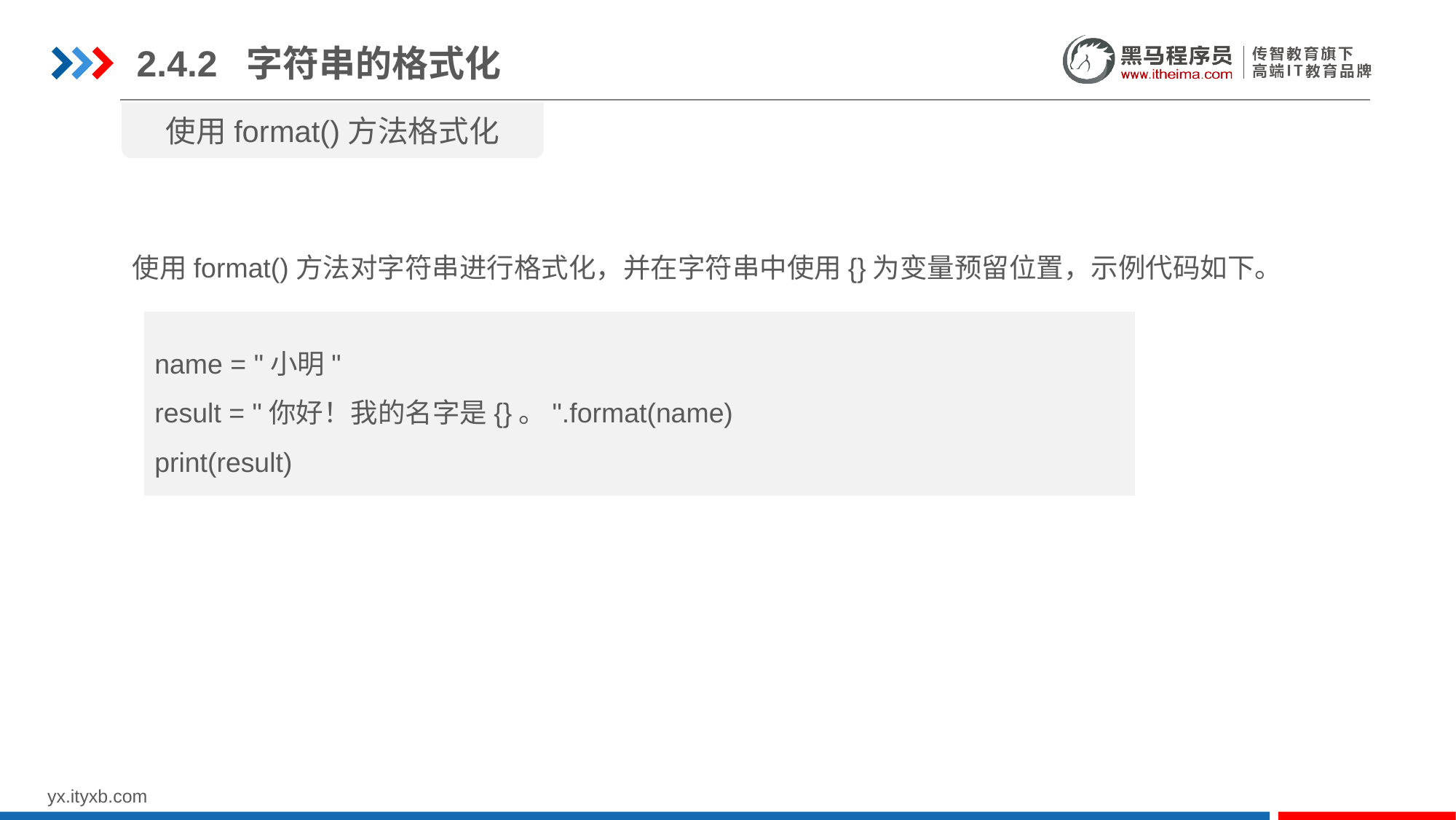

2.4.2  字符串的格式化

使用format()方法格式化
使用format()方法对字符串进行格式化，并在字符串中使用{}为变量预留位置，示例代码如下。
name = "小明"
result = "你好！我的名字是{}。".format(name)
print(result)